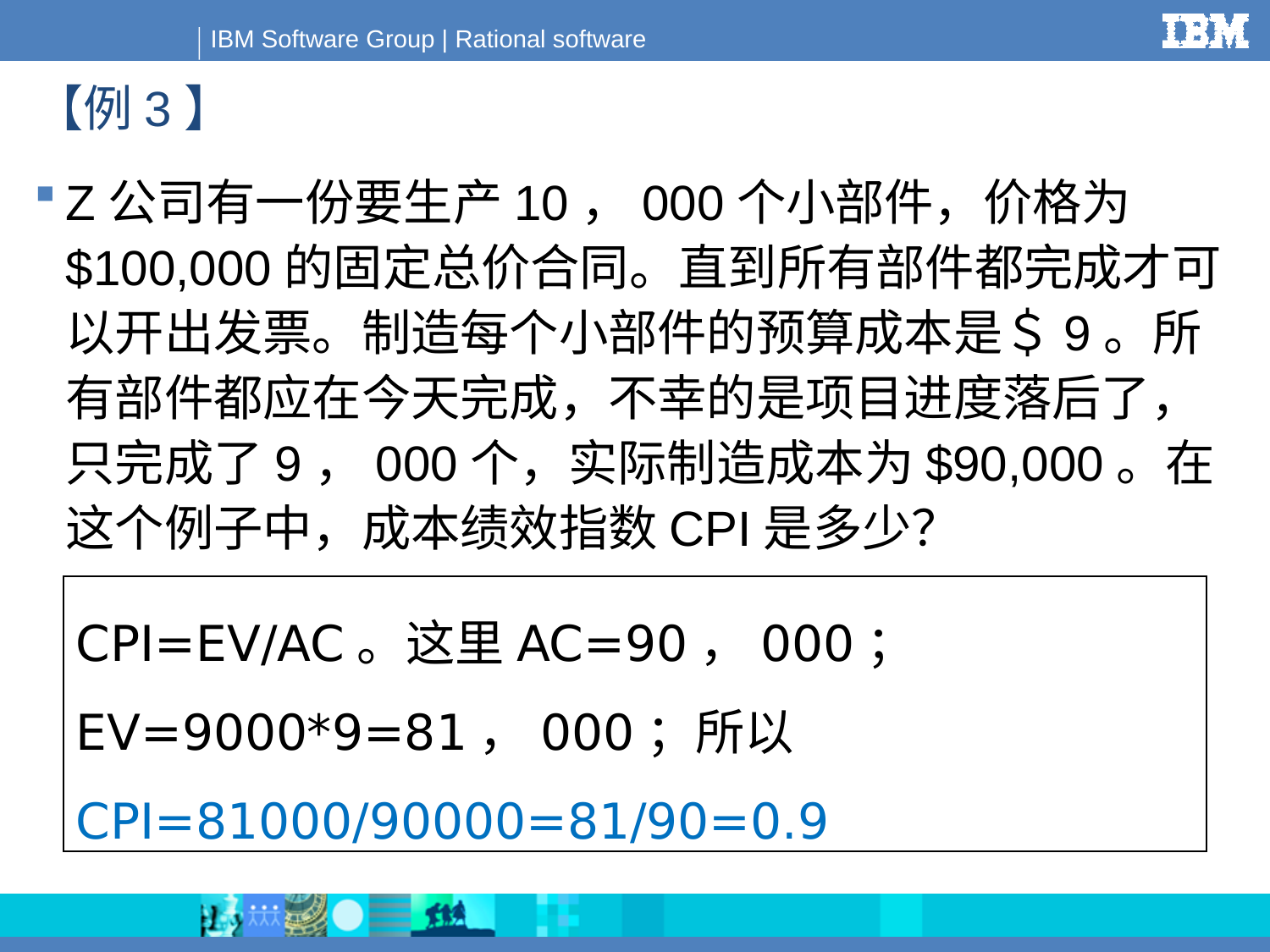

# 【例3】
Z公司有一份要生产10，000个小部件，价格为$100,000的固定总价合同。直到所有部件都完成才可以开出发票。制造每个小部件的预算成本是＄9。所有部件都应在今天完成，不幸的是项目进度落后了，只完成了9，000个，实际制造成本为$90,000。在这个例子中，成本绩效指数CPI是多少？
CPI=EV/AC。这里AC=90，000；EV=9000*9=81，000；所以CPI=81000/90000=81/90=0.9